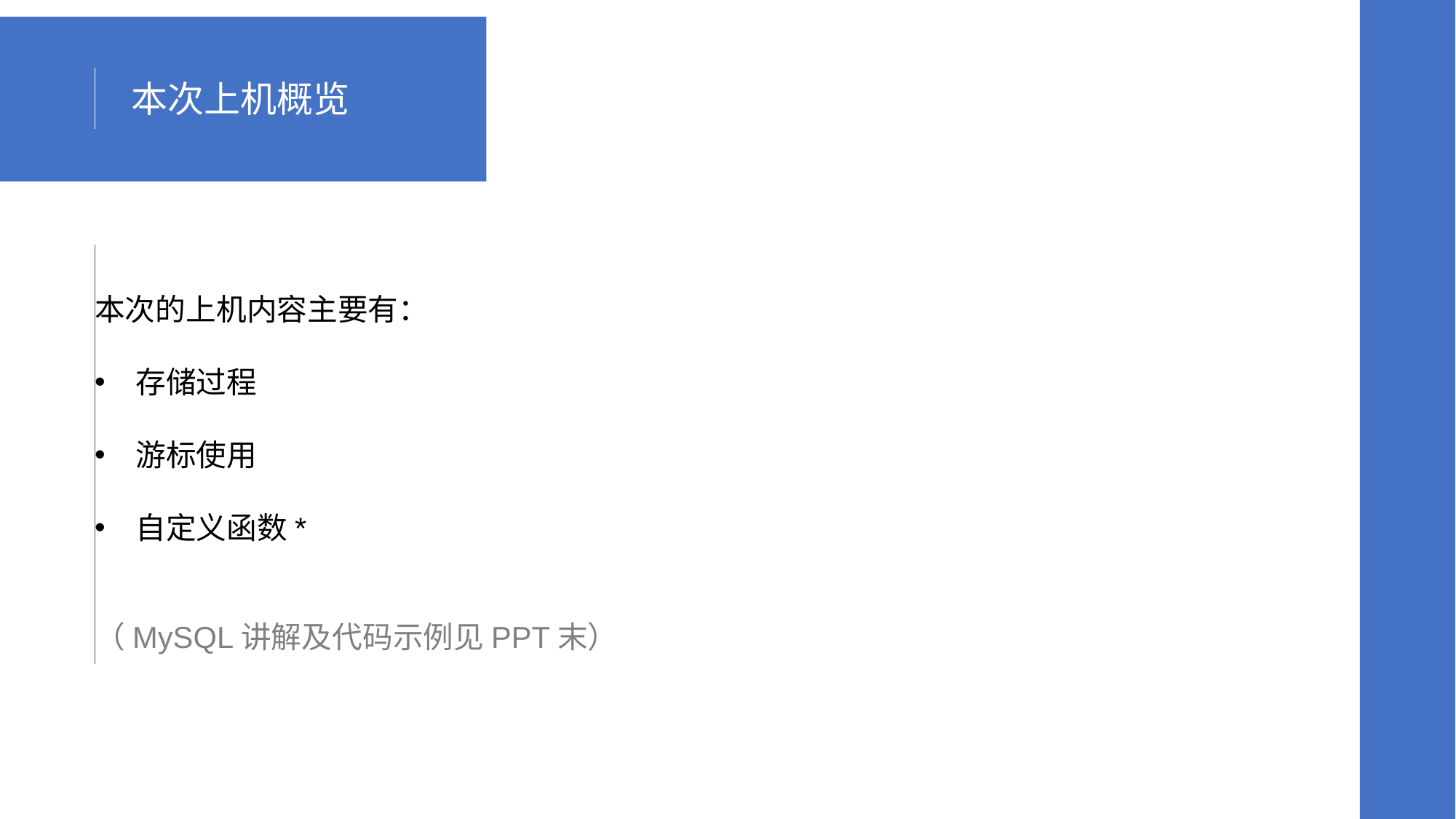

本次上机概览
本次的上机内容主要有：

存储过程

游标使用

自定义函数*

（MySQL讲解及代码示例见PPT末）